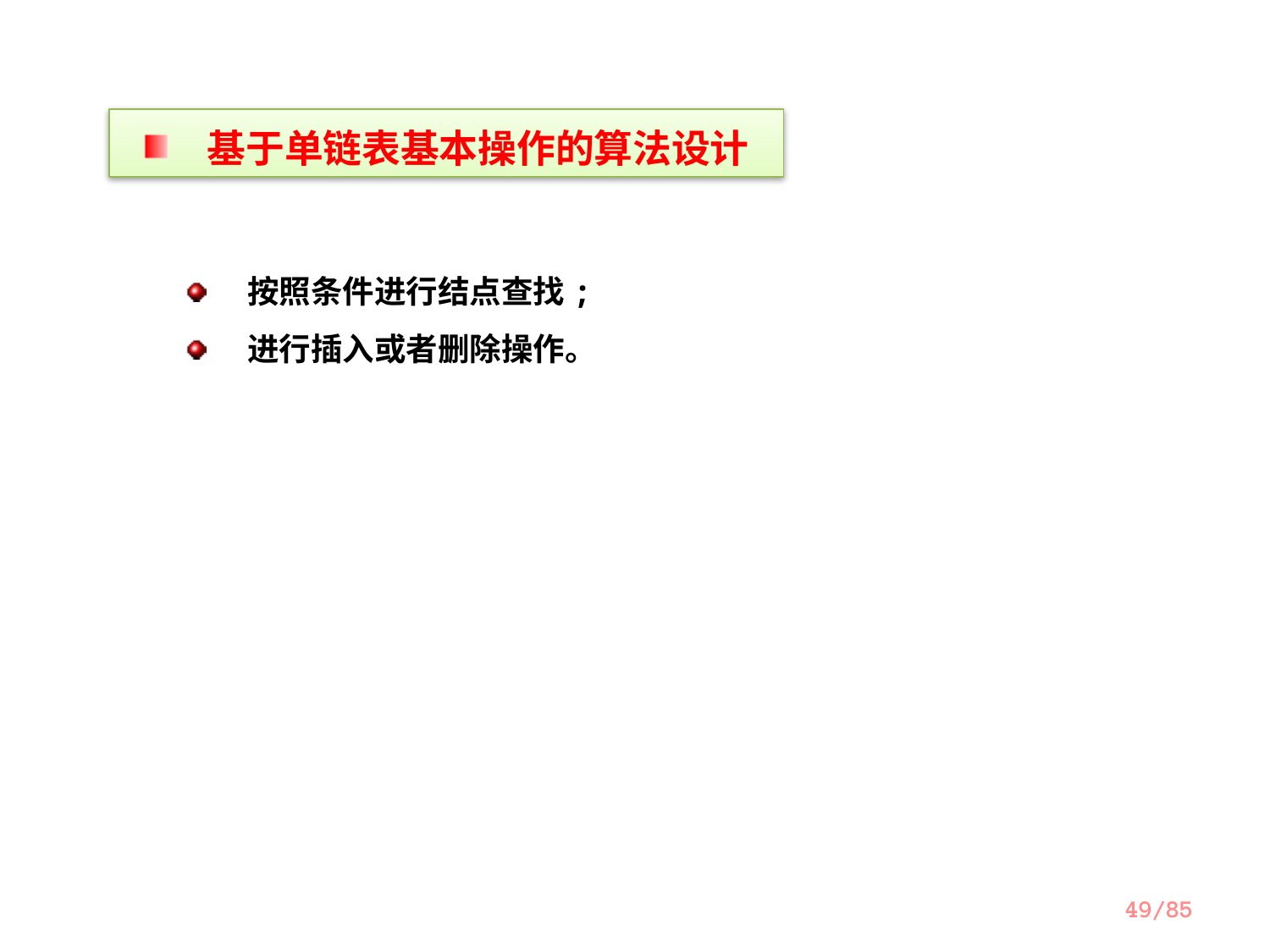

基于单链表基本操作的算法设计
按照条件进行结点查找;
进行插入或者删除操作。
49/85